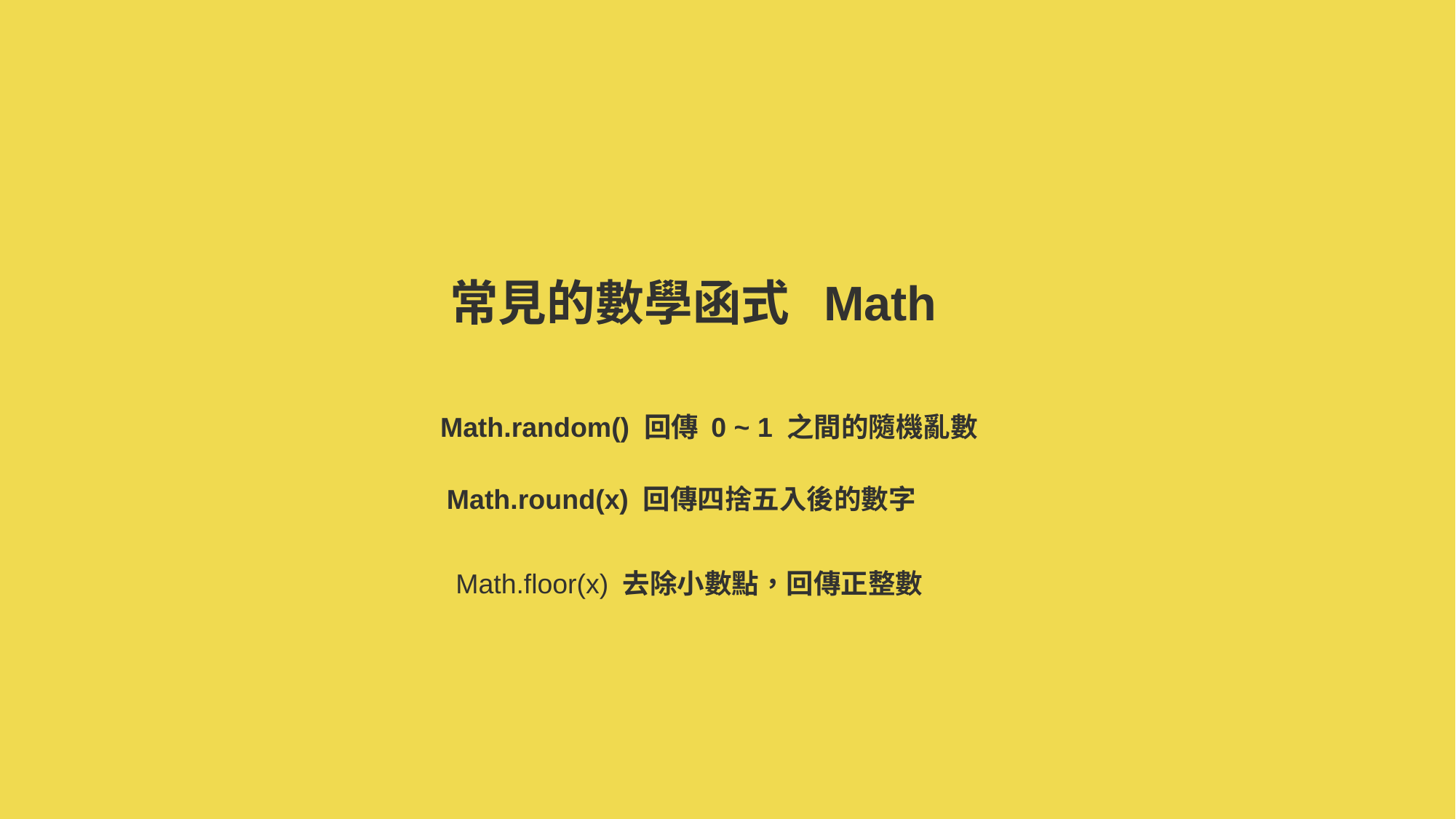

# 常見的數學函式  Math
Math.random() 回傳 0 ~ 1 之間的隨機亂數
Math.round(x) 回傳四捨五入後的數字
Math.floor(x) 去除小數點，回傳正整數